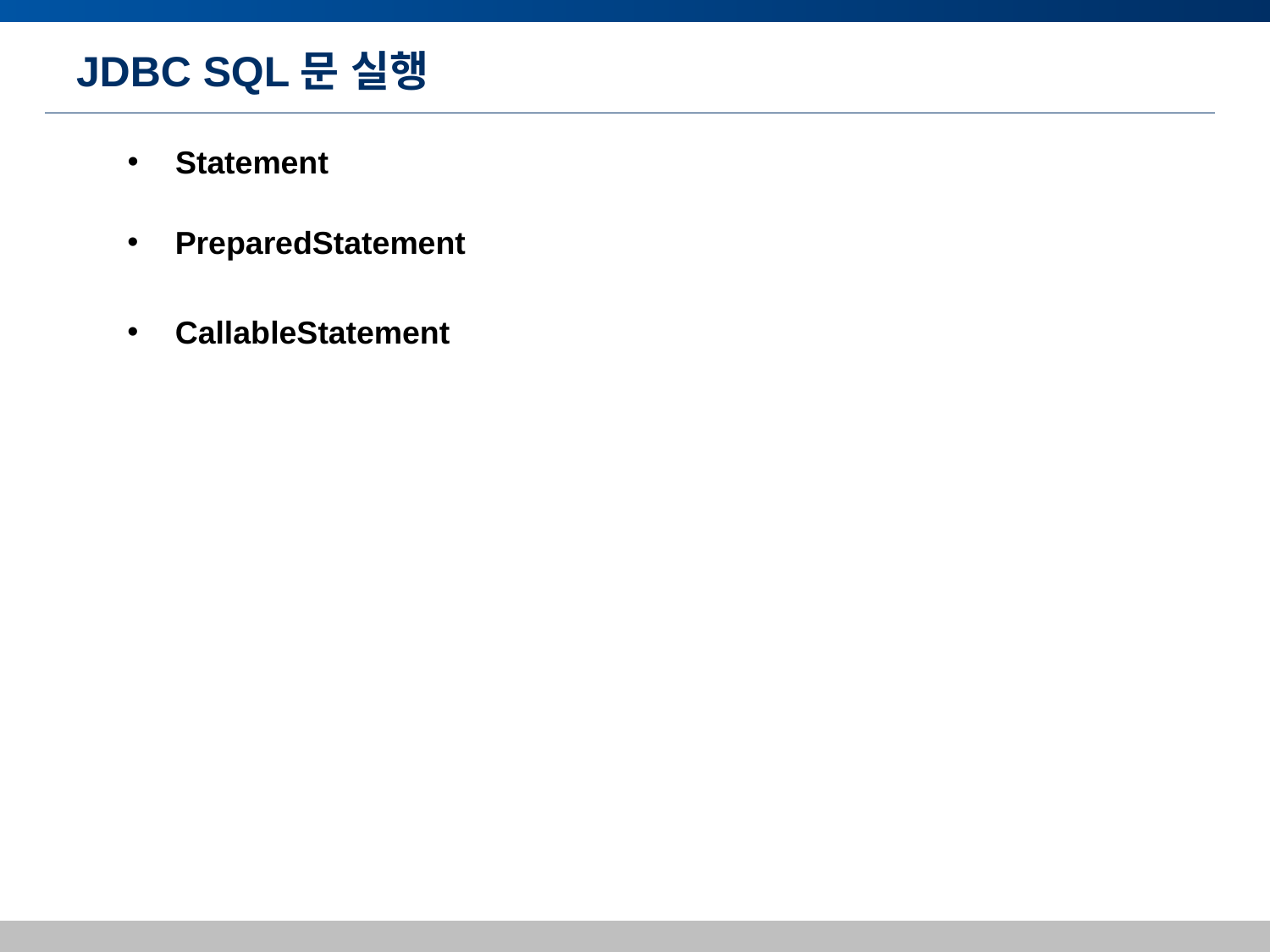

# JDBC SQL문 실행
  Statement
  PreparedStatement
  CallableStatement